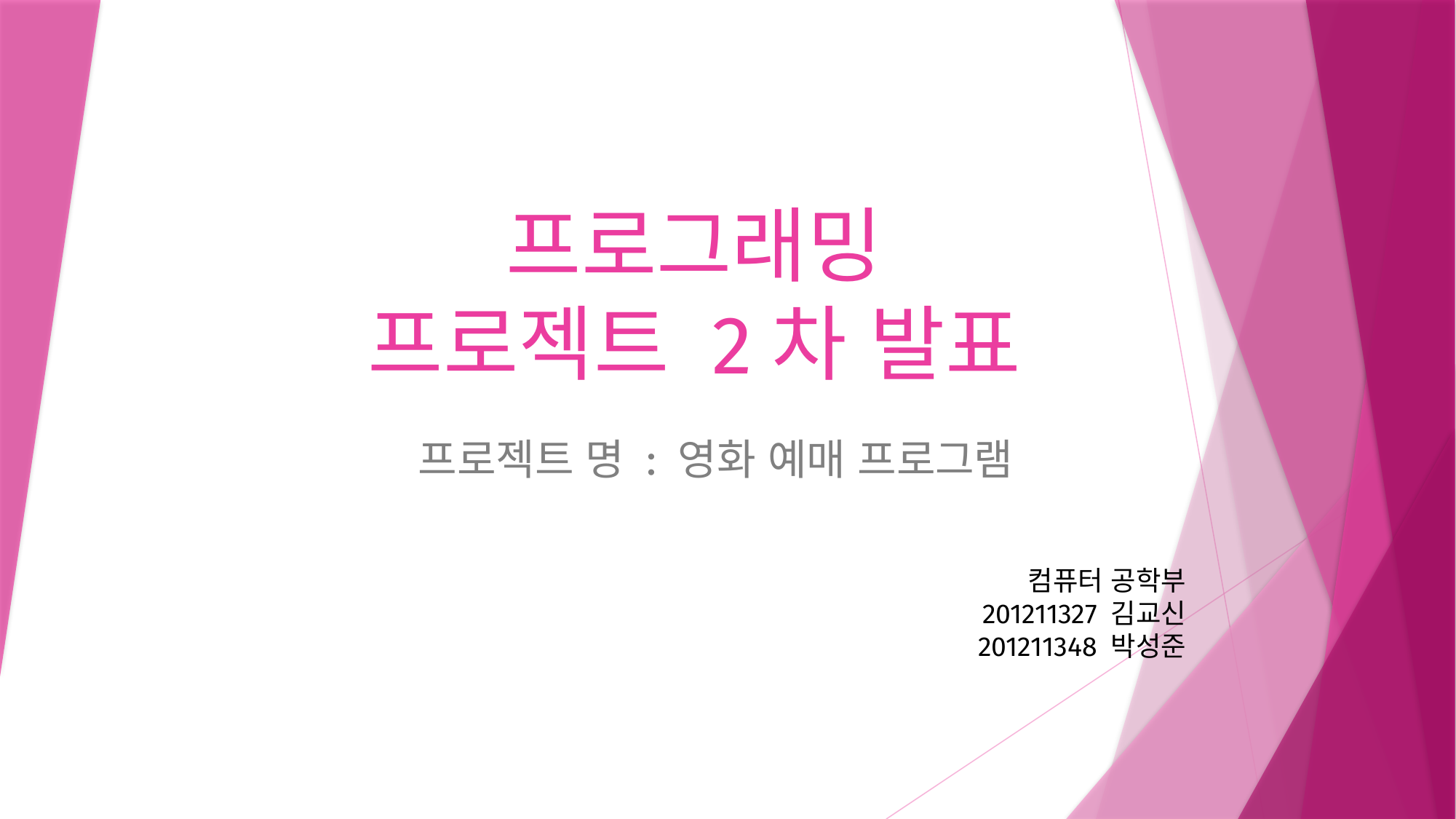

# 프로그래밍 프로젝트 2차 발표
프로젝트 명 : 영화 예매 프로그램
컴퓨터 공학부
201211327 김교신
201211348 박성준